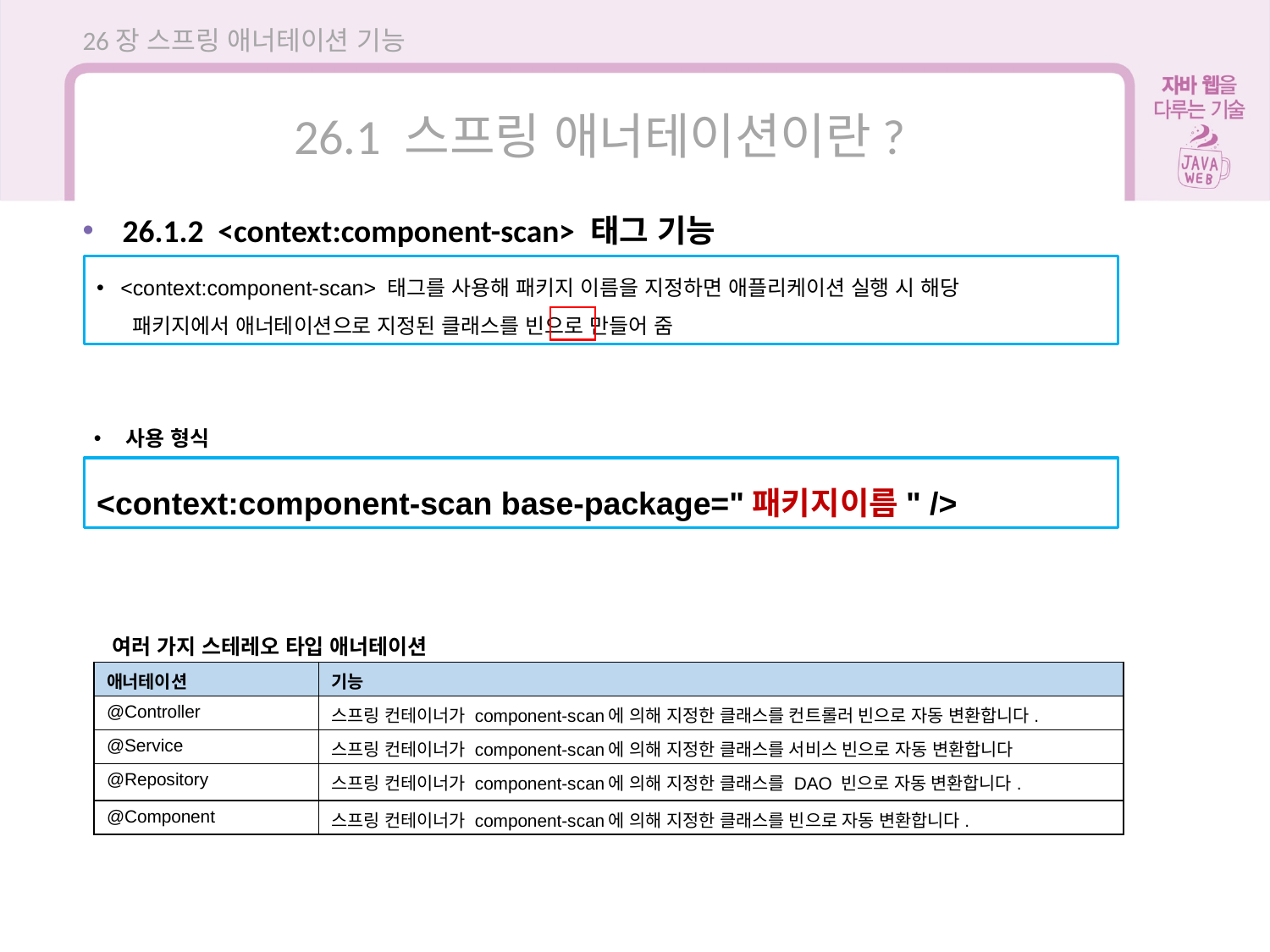

26장 스프링 애너테이션 기능
26.1 스프링 애너테이션이란?
26.1.2  <context:component-scan> 태그 기능
<context:component-scan> 태그를 사용해 패키지 이름을 지정하면 애플리케이션 실행 시 해당
  패키지에서 애너테이션으로 지정된 클래스를 빈으로 만들어 줌

사용 형식
<context:component-scan base-package="패키지이름" />
여러 가지 스테레오 타입 애너테이션
| 애너테이션 | 기능 |
| --- | --- |
| @Controller | 스프링 컨테이너가 component-scan에 의해 지정한 클래스를 컨트롤러 빈으로 자동 변환합니다. |
| @Service | 스프링 컨테이너가 component-scan에 의해 지정한 클래스를 서비스 빈으로 자동 변환합니다 |
| @Repository | 스프링 컨테이너가 component-scan에 의해 지정한 클래스를 DAO 빈으로 자동 변환합니다. |
| @Component | 스프링 컨테이너가 component-scan에 의해 지정한 클래스를 빈으로 자동 변환합니다. |